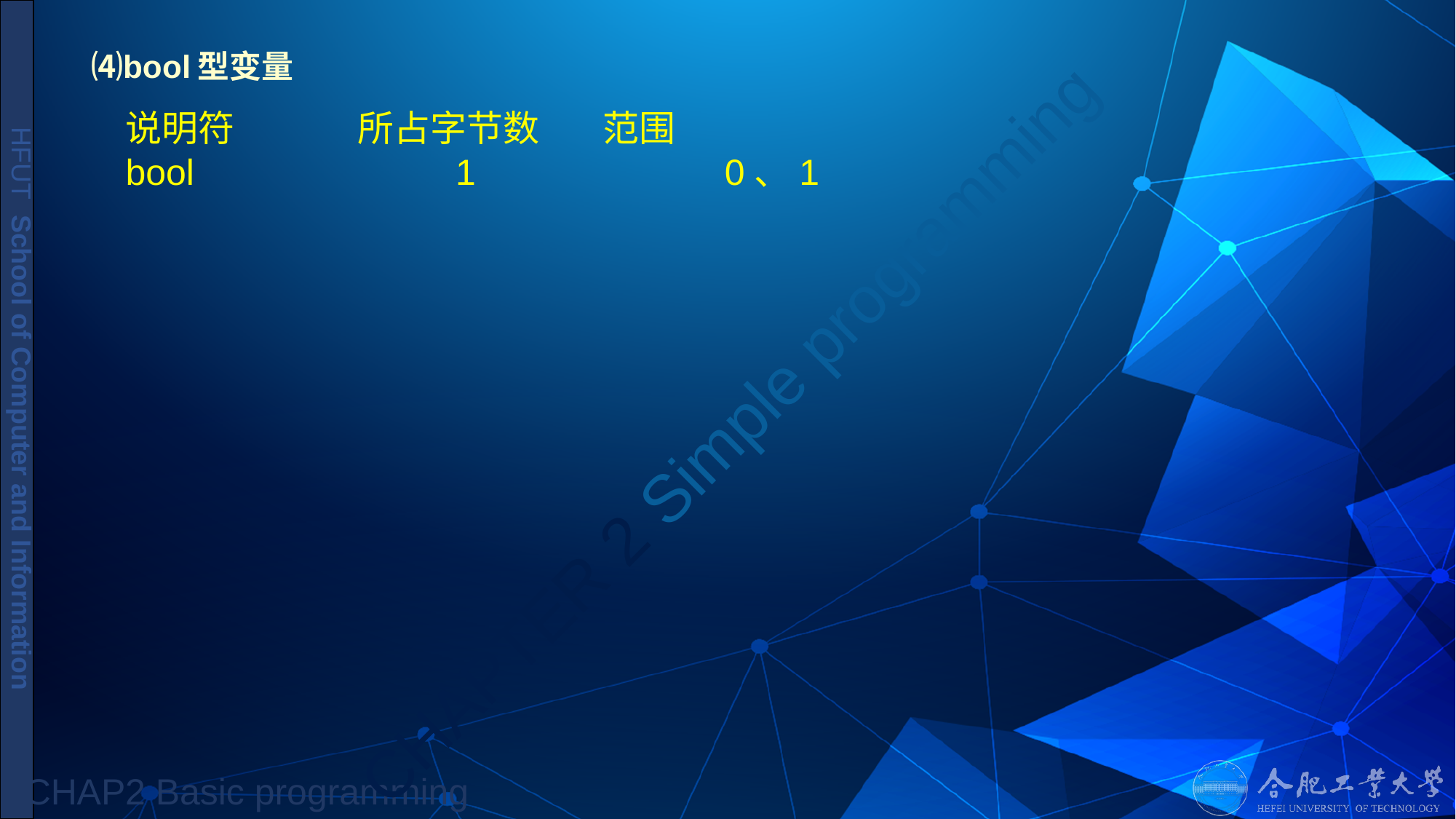

# ⑷bool型变量
说明符               所占字节数	     范围
bool		           1	                0、1